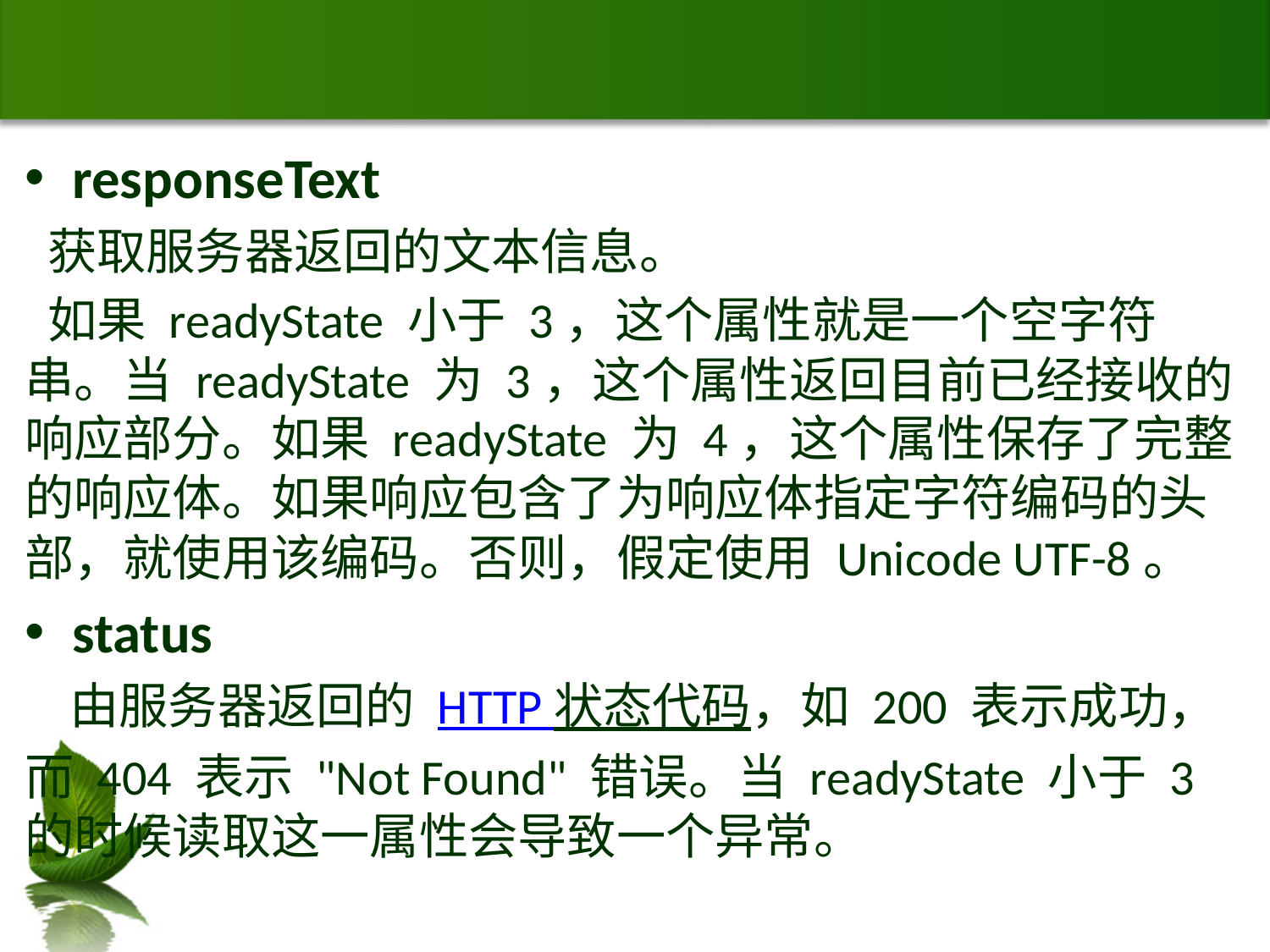

#
responseText
 获取服务器返回的文本信息。
 如果 readyState 小于 3，这个属性就是一个空字符串。当 readyState 为 3，这个属性返回目前已经接收的响应部分。如果 readyState 为 4，这个属性保存了完整的响应体。如果响应包含了为响应体指定字符编码的头部，就使用该编码。否则，假定使用 Unicode UTF-8。
status
   由服务器返回的 HTTP 状态代码，如 200 表示成功，而 404 表示 "Not Found" 错误。当 readyState 小于 3 的时候读取这一属性会导致一个异常。